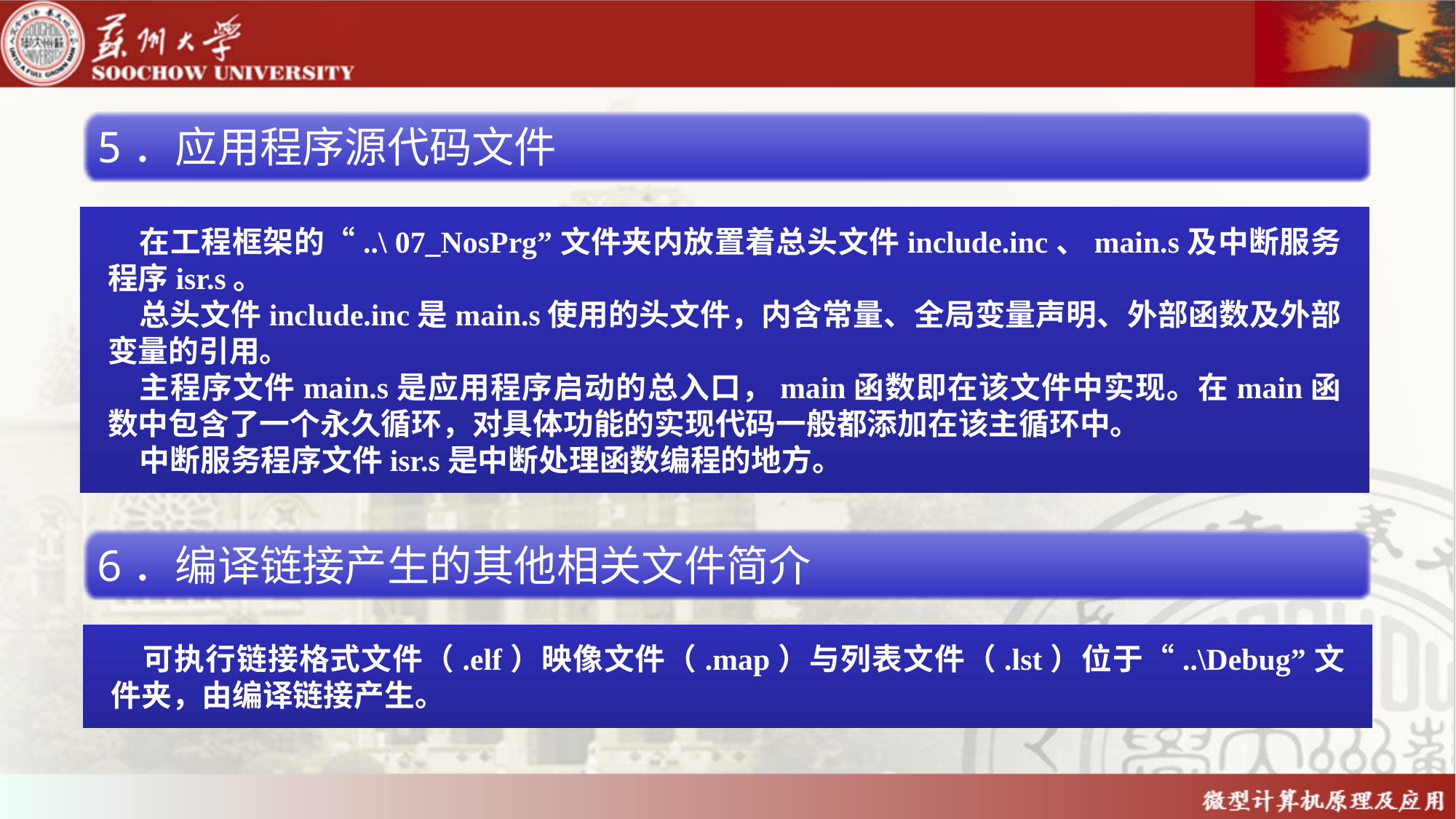

5．应用程序源代码文件
在工程框架的“..\ 07_NosPrg”文件夹内放置着总头文件include.inc、main.s及中断服务程序isr.s。
总头文件include.inc是main.s使用的头文件，内含常量、全局变量声明、外部函数及外部变量的引用。
主程序文件main.s是应用程序启动的总入口，main函数即在该文件中实现。在main函数中包含了一个永久循环，对具体功能的实现代码一般都添加在该主循环中。
中断服务程序文件isr.s是中断处理函数编程的地方。
6．编译链接产生的其他相关文件简介
可执行链接格式文件（.elf）映像文件（.map）与列表文件（.lst）位于“..\Debug”文件夹，由编译链接产生。